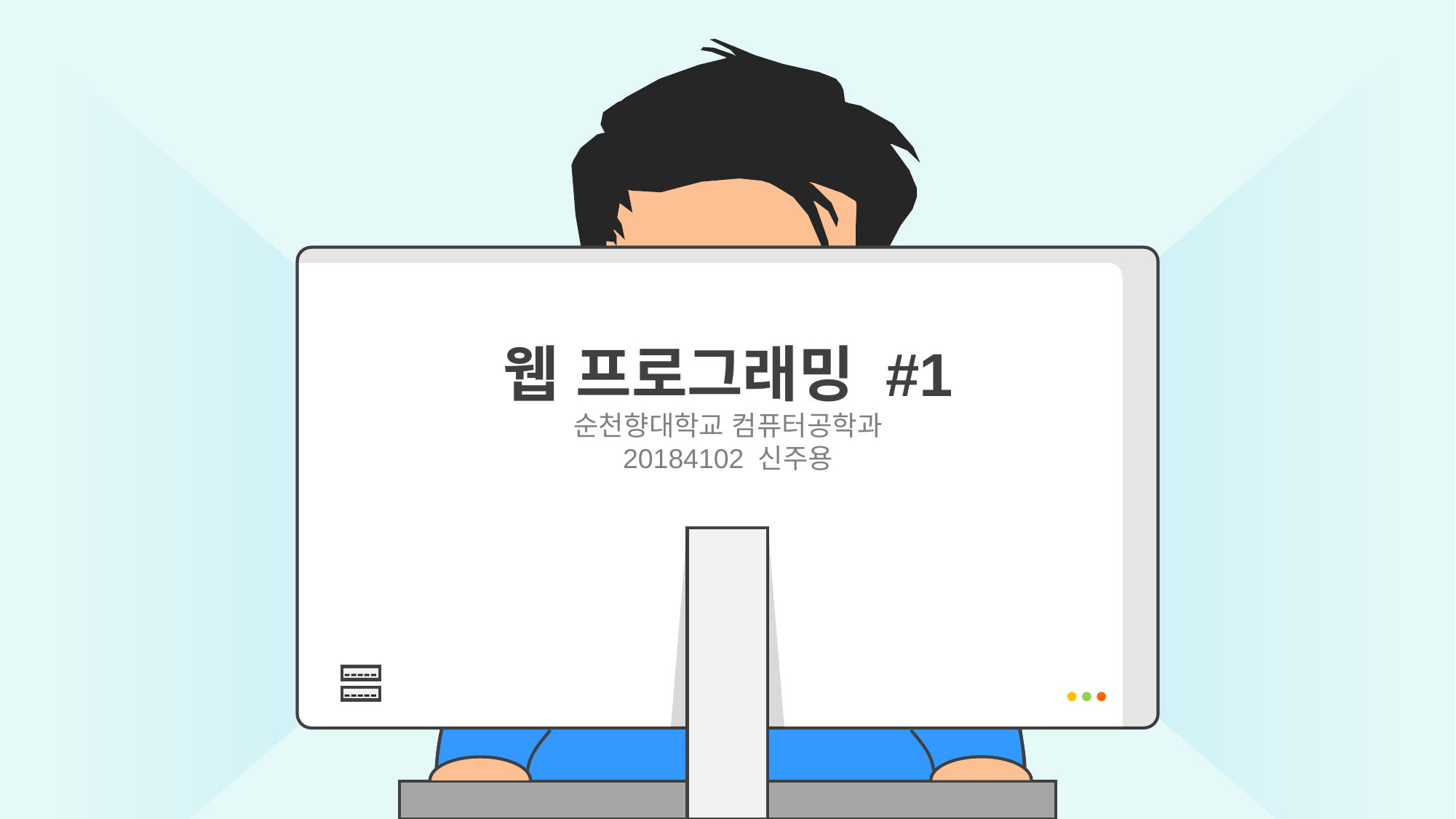

웹 프로그래밍 #1
순천향대학교 컴퓨터공학과
20184102 신주용